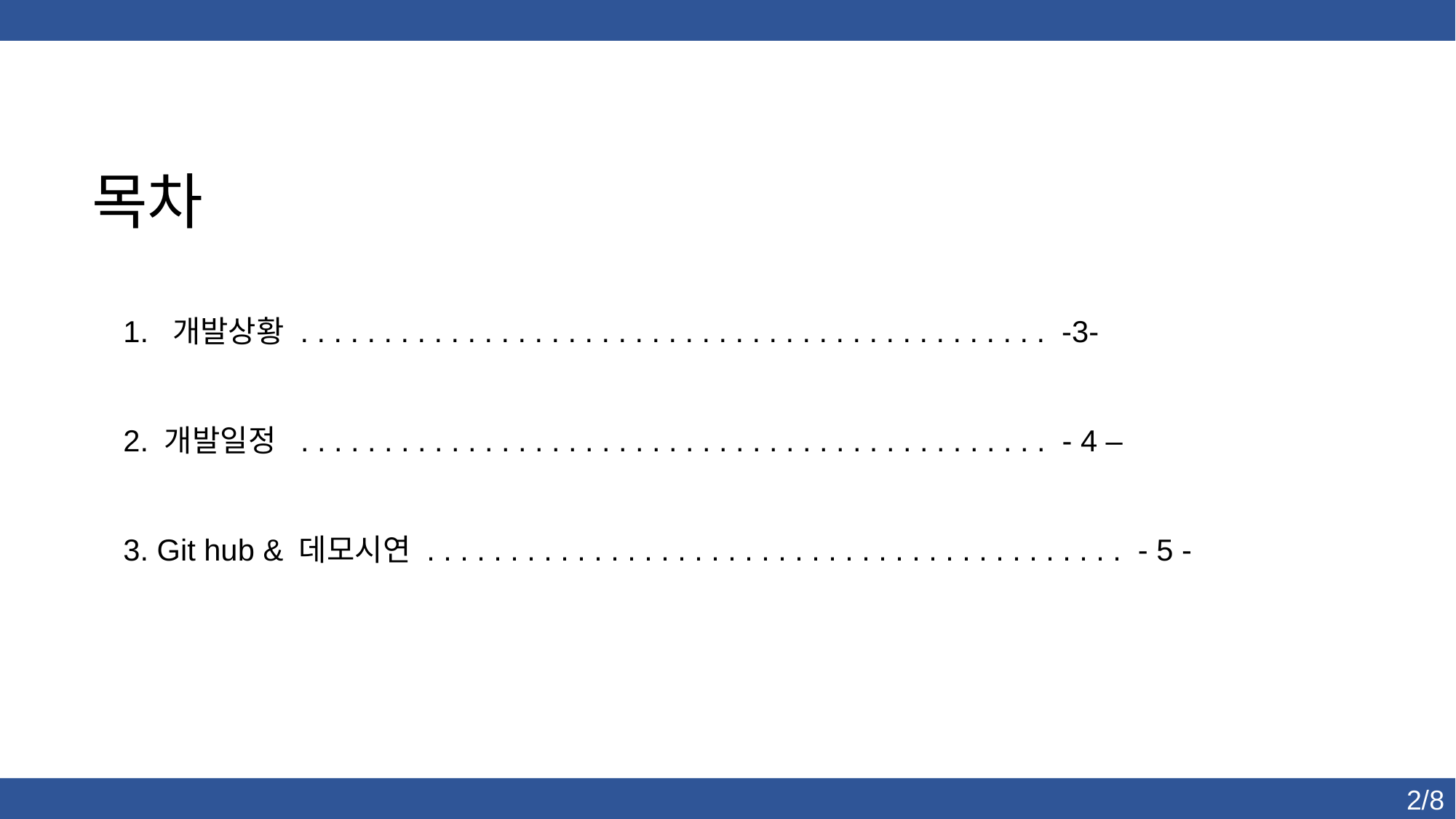

목차

      1.  개발상황 . . . . . . . . . . . . . . . . . . . . . . . . . . . . . . . . . . . . . . . . . . . . .  -3-

      2. 개발일정  . . . . . . . . . . . . . . . . . . . . . . . . . . . . . . . . . . . . . . . . . . . . .  - 4 –

      3. Git hub & 데모시연 . . . . . . . . . . . . . . . . . . . . . . . . . . . . . . . . . . . . . . . . . .  - 5 -

2/8